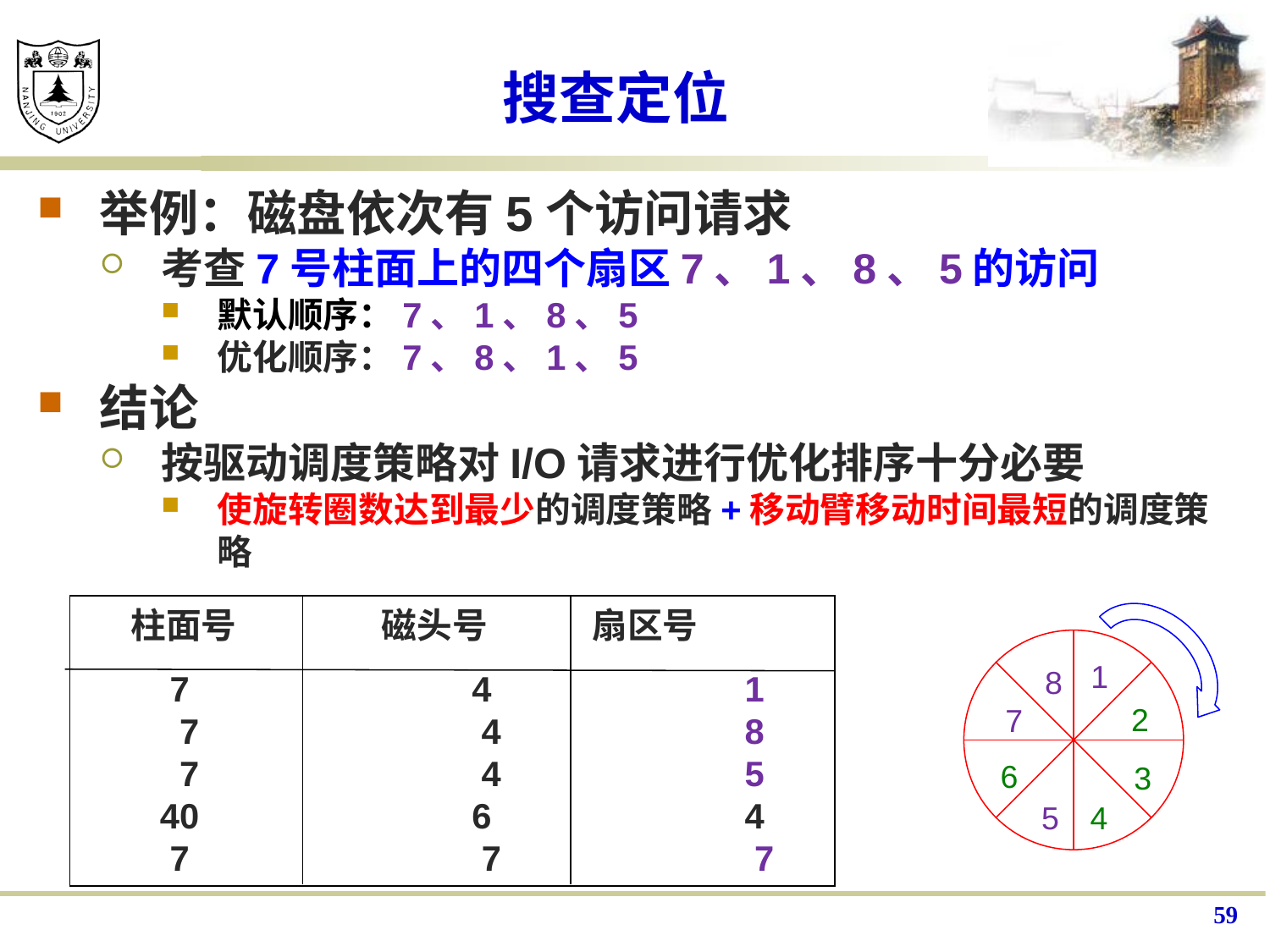

# 搜查定位
举例：磁盘依次有5个访问请求
考查7号柱面上的四个扇区7、1、8、5的访问
默认顺序：7、1、8、5
优化顺序：7、8、1、5
结论
按驱动调度策略对I/O请求进行优化排序十分必要
使旋转圈数达到最少的调度策略+移动臂移动时间最短的调度策略
柱面号                  磁头号             扇区号
    7                             4                          1
     7                             4                         8
     7                             4                         5
   40                            6                          4
    7                              7                          7

1
8
2
7
6
3
5
4
59